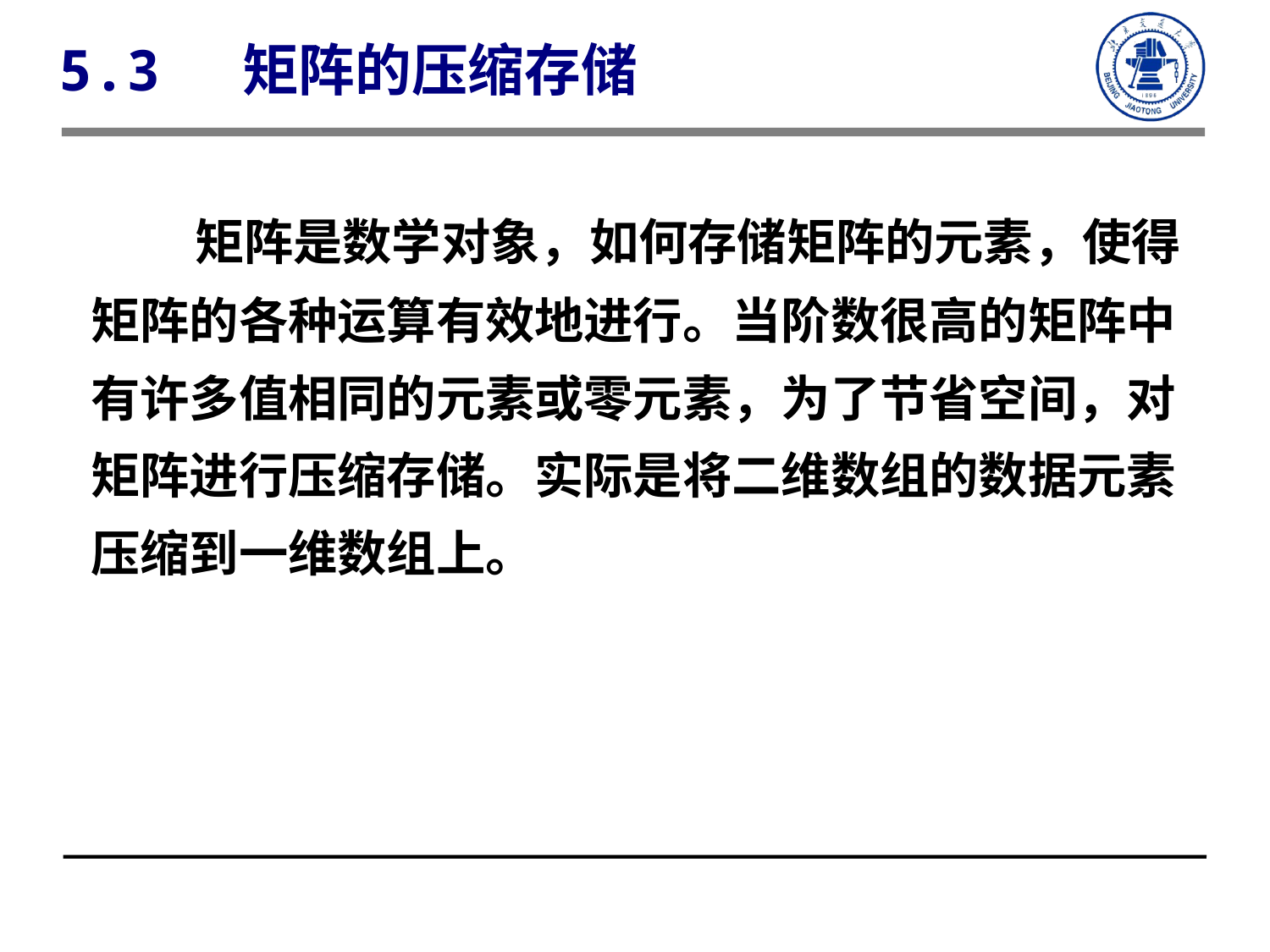

5.3  矩阵的压缩存储
       矩阵是数学对象，如何存储矩阵的元素，使得矩阵的各种运算有效地进行。当阶数很高的矩阵中有许多值相同的元素或零元素，为了节省空间，对矩阵进行压缩存储。实际是将二维数组的数据元素压缩到一维数组上。